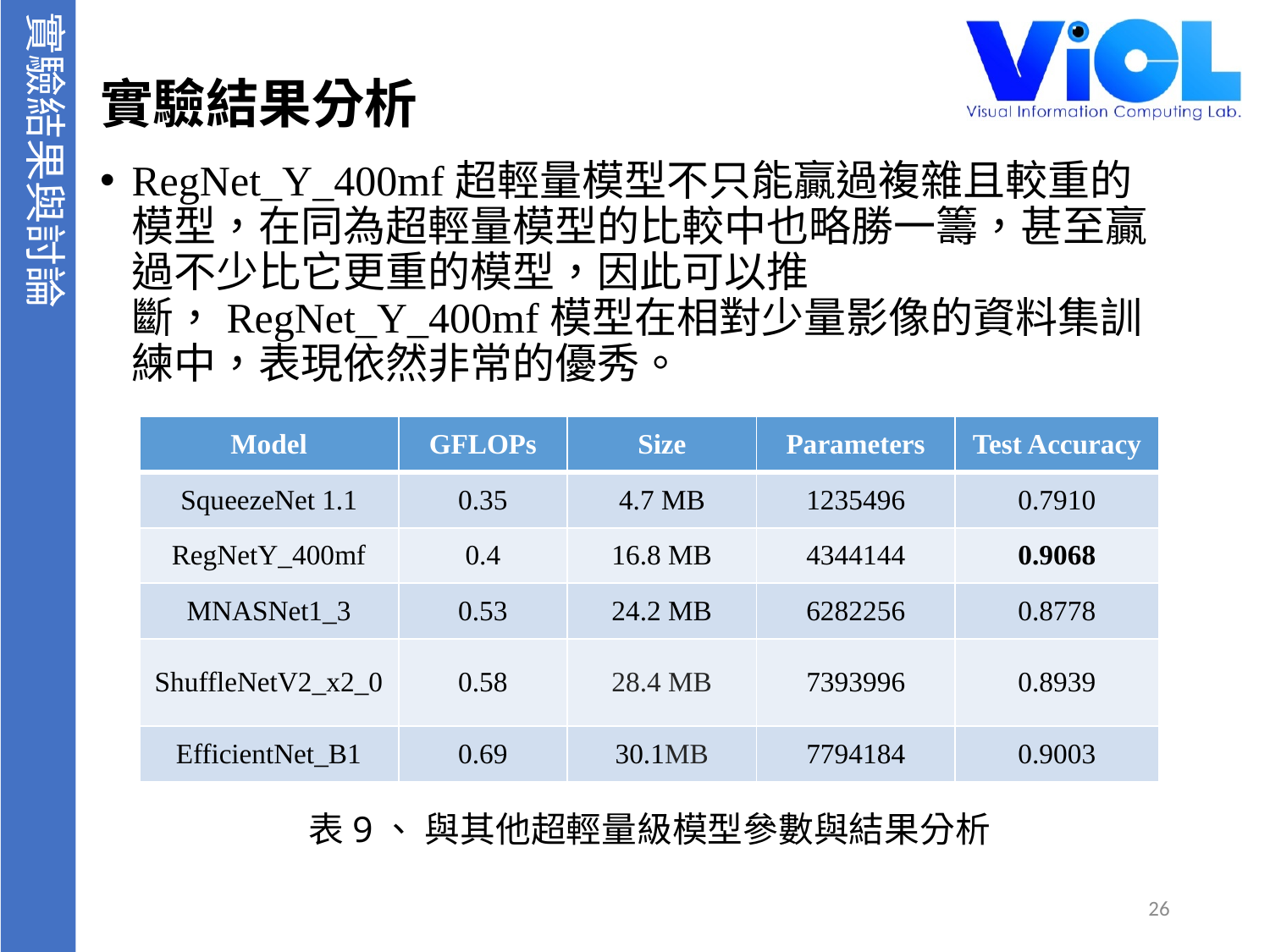

實驗結果與討論

# 實驗結果分析
RegNet_Y_400mf超輕量模型不只能贏過複雜且較重的模型，在同為超輕量模型的比較中也略勝一籌，甚至贏過不少比它更重的模型，因此可以推斷，RegNet_Y_400mf模型在相對少量影像的資料集訓練中，表現依然非常的優秀。
| Model | GFLOPs | Size | Parameters | Test Accuracy |
| --- | --- | --- | --- | --- |
| SqueezeNet 1.1 | 0.35 | 4.7 MB | 1235496 | 0.7910 |
| RegNetY\_400mf | 0.4 | 16.8 MB | 4344144 | 0.9068 |
| MNASNet1\_3 | 0.53 | 24.2 MB | 6282256 | 0.8778 |
| ShuffleNetV2\_x2\_0 | 0.58 | 28.4 MB | 7393996 | 0.8939 |
| EfficientNet\_B1 | 0.69 | 30.1MB | 7794184 | 0.9003 |
表9、 與其他超輕量級模型參數與結果分析
26